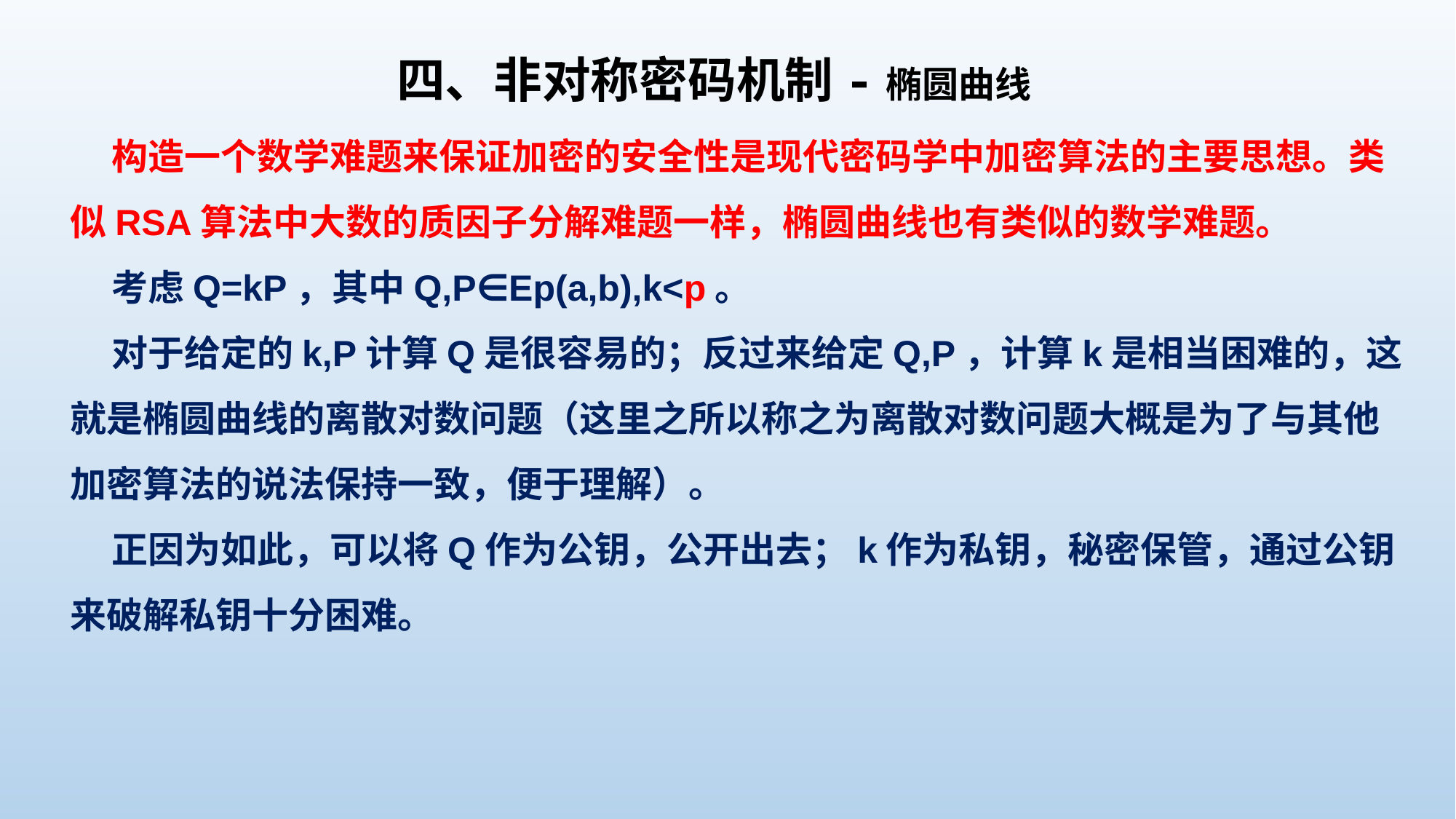

四、非对称密码机制-椭圆曲线
    构造一个数学难题来保证加密的安全性是现代密码学中加密算法的主要思想。类似RSA算法中大数的质因子分解难题一样，椭圆曲线也有类似的数学难题。
    考虑Q=kP，其中Q,P∈Ep(a,b),k<p。
    对于给定的k,P计算Q是很容易的；反过来给定Q,P，计算k是相当困难的，这就是椭圆曲线的离散对数问题（这里之所以称之为离散对数问题大概是为了与其他加密算法的说法保持一致，便于理解）。
    正因为如此，可以将Q作为公钥，公开出去；k作为私钥，秘密保管，通过公钥来破解私钥十分困难。